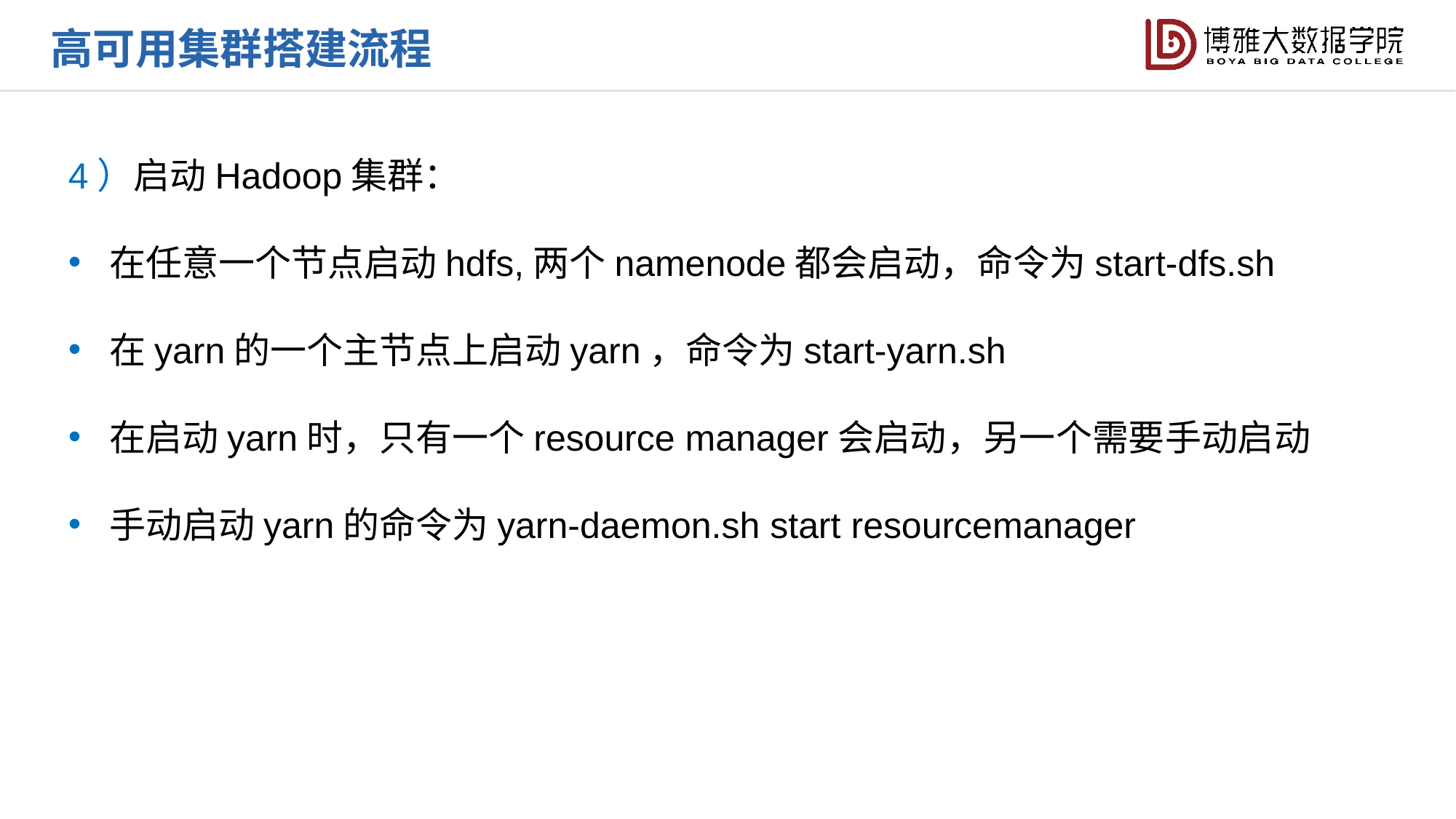

高可用集群搭建流程
4）启动Hadoop集群：

在任意一个节点启动hdfs,两个namenode都会启动，命令为start-dfs.sh

在yarn的一个主节点上启动yarn，命令为start-yarn.sh

在启动yarn时，只有一个resource manager会启动，另一个需要手动启动

手动启动yarn的命令为yarn-daemon.sh start resourcemanager